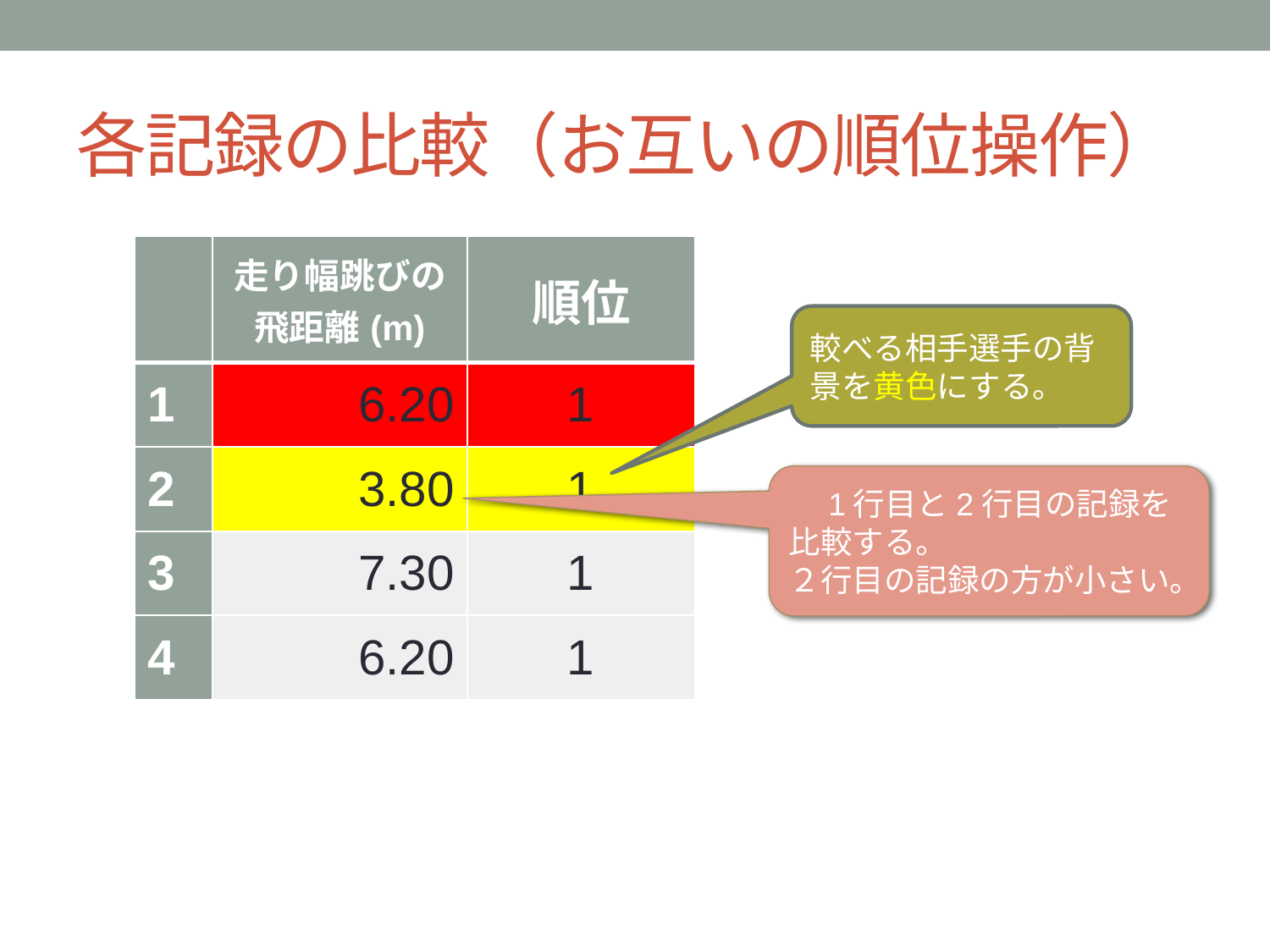

# 各記録の比較（お互いの順位操作）
|  | 走り幅跳びの 飛距離(m) | 順位 |
| --- | --- | --- |
| 1 | 6.20 | 1 |
| 2 | 3.80 | 1 |
| 3 | 7.30 | 1 |
| 4 | 6.20 | 1 |
較べる相手選手の背景を黄色にする。
　1行目と2行目の記録を比較する。
２行目の記録の方が小さい。